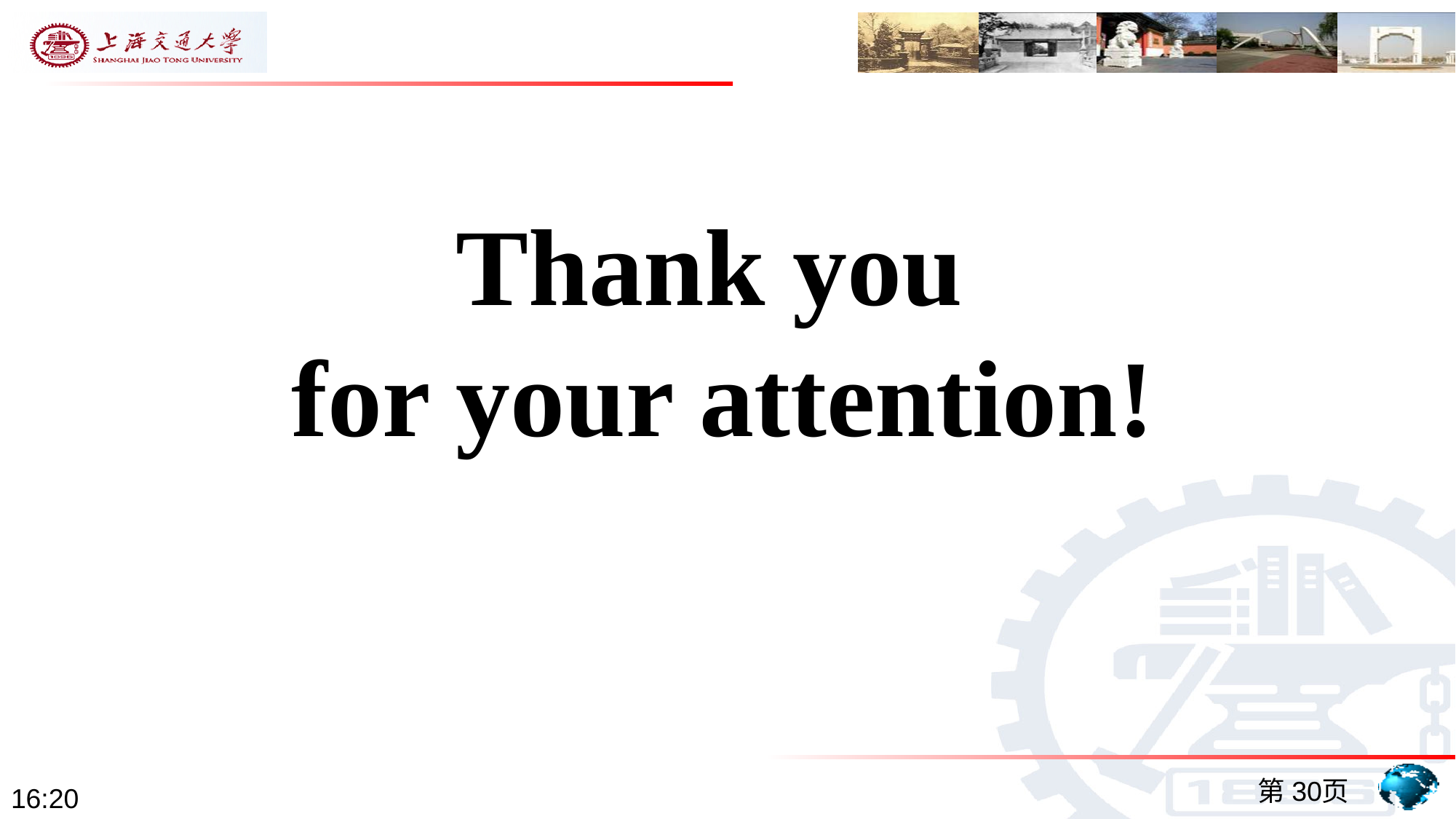

Thank you
for your attention!
第30页
16:20